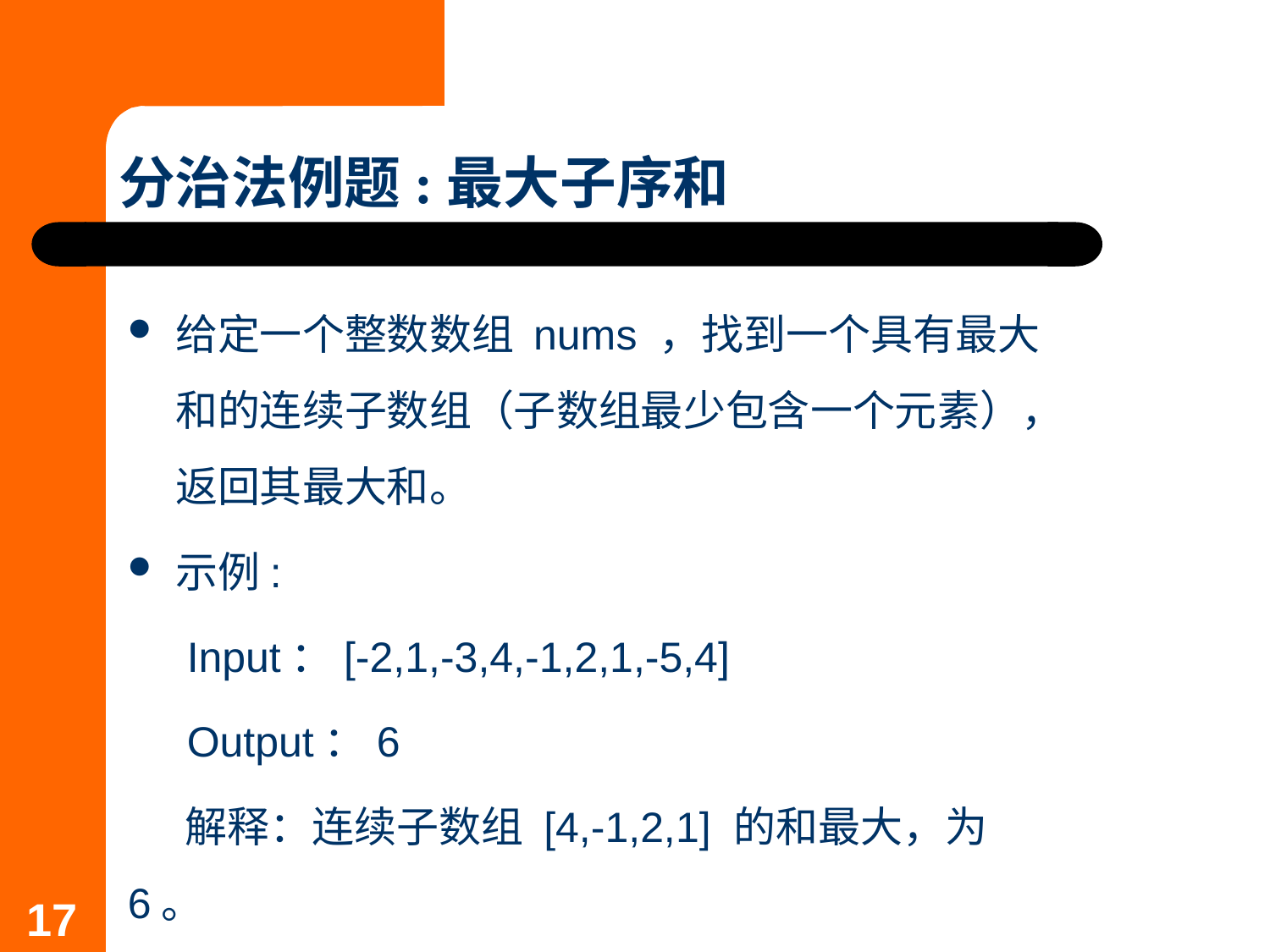

# 分治法例题:最大子序和
给定一个整数数组 nums ，找到一个具有最大和的连续子数组（子数组最少包含一个元素），返回其最大和。
示例:
     Input：[-2,1,-3,4,-1,2,1,-5,4]
     Output：6
     解释：连续子数组 [4,-1,2,1] 的和最大，为 6。
17